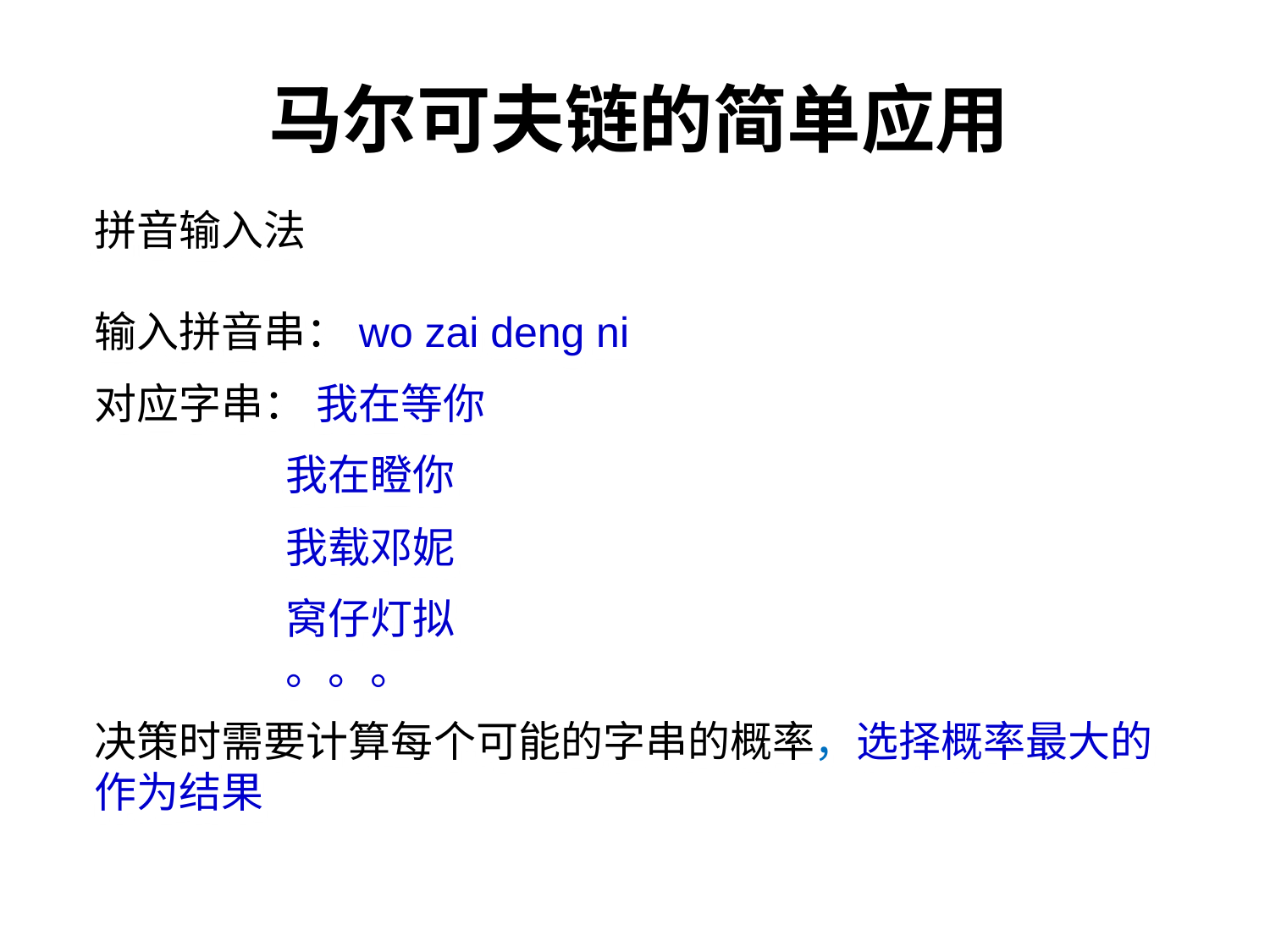

马尔可夫链的简单应用
拼音输入法

输入拼音串：wo zai deng ni
对应字串： 我在等你
                   我在瞪你
                   我载邓妮
                   窝仔灯拟
                   。。。
决策时需要计算每个可能的字串的概率，选择概率最大的作为结果